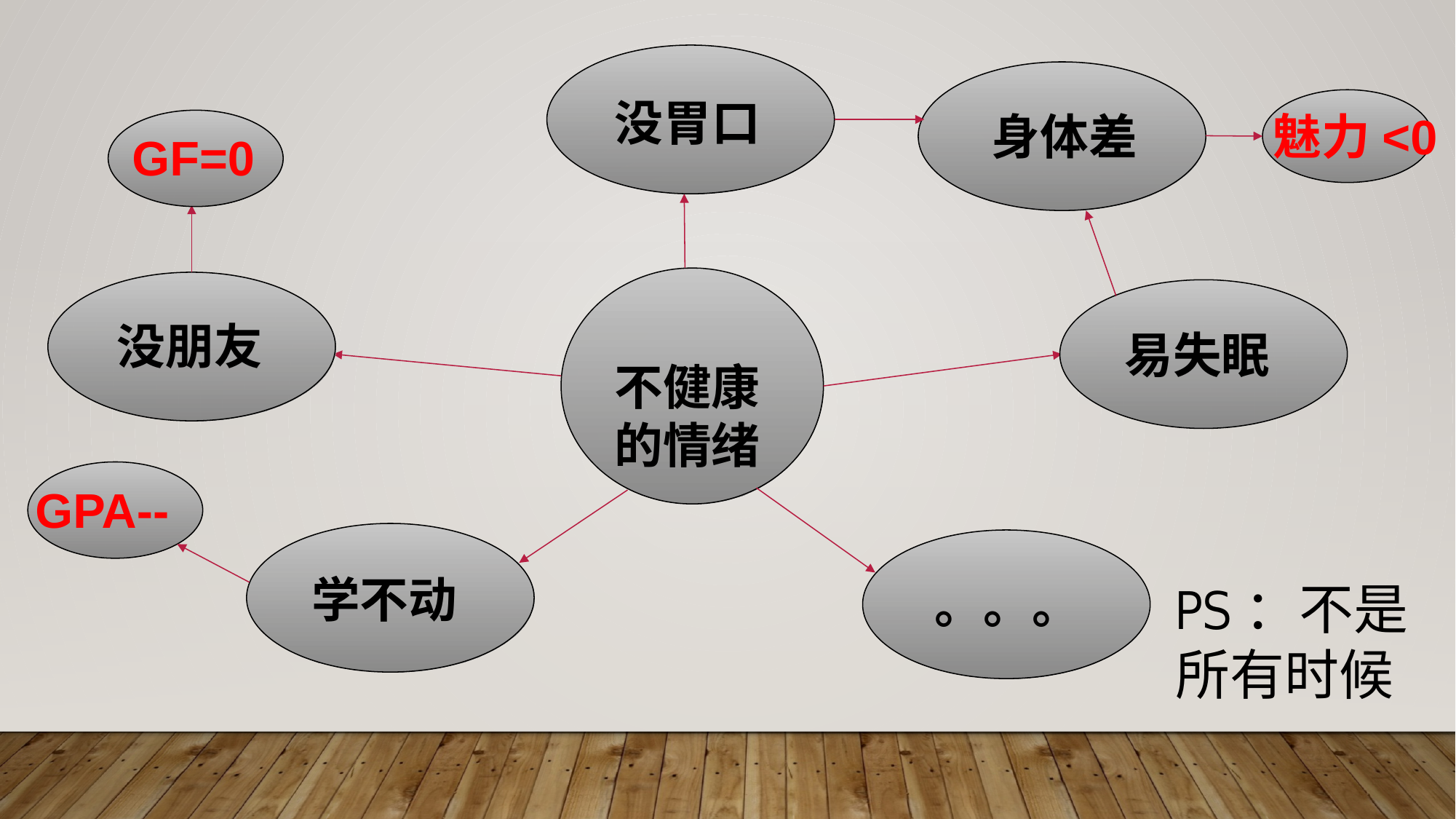

没胃口

身体差
魅力<0

GF=0

没朋友
易失眠
不健康的情绪

GPA--

学不动
。。。
PS：不是所有时候